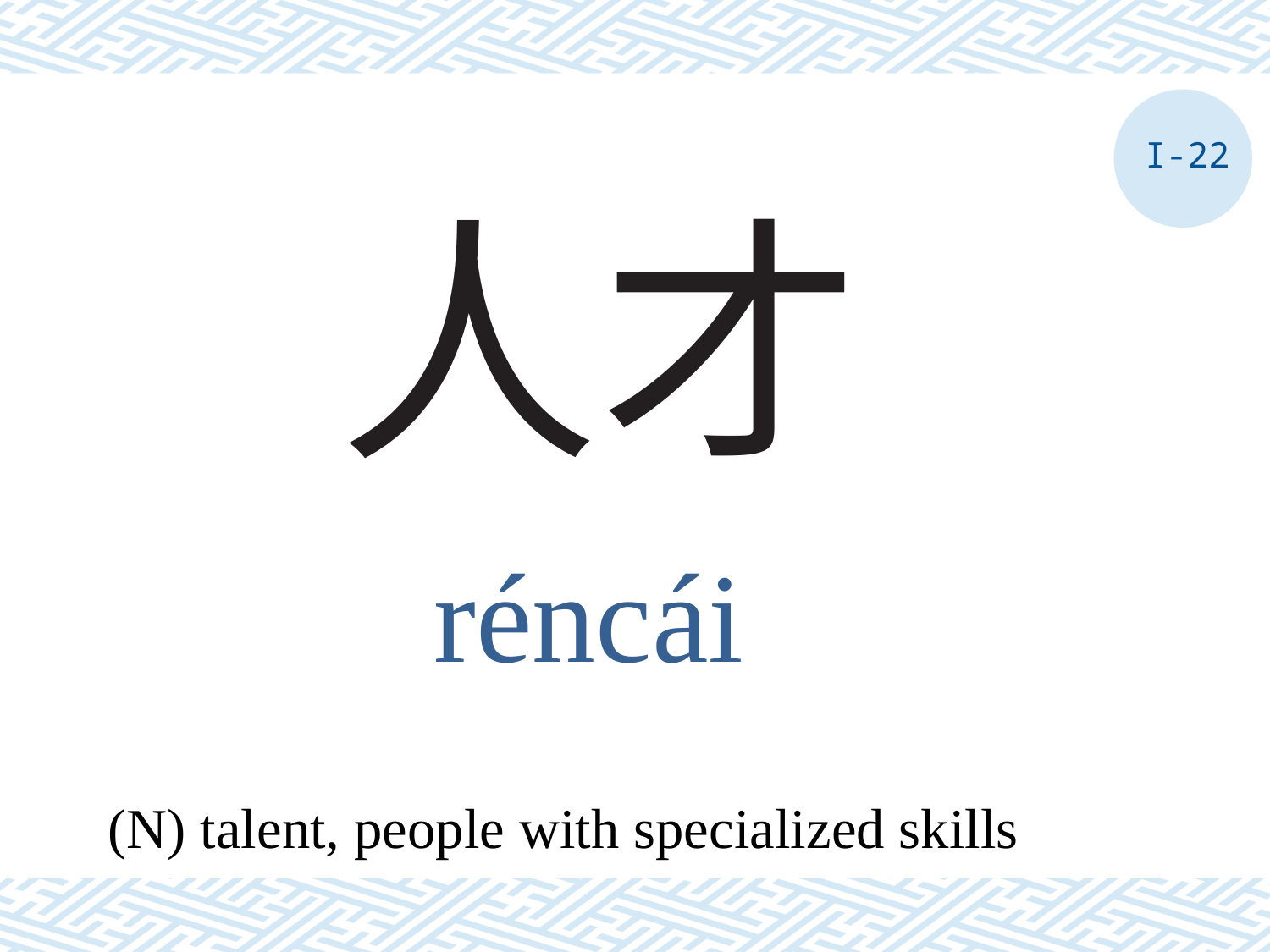

I-22

# 人才
réncái
(N) talent, people with specialized skills